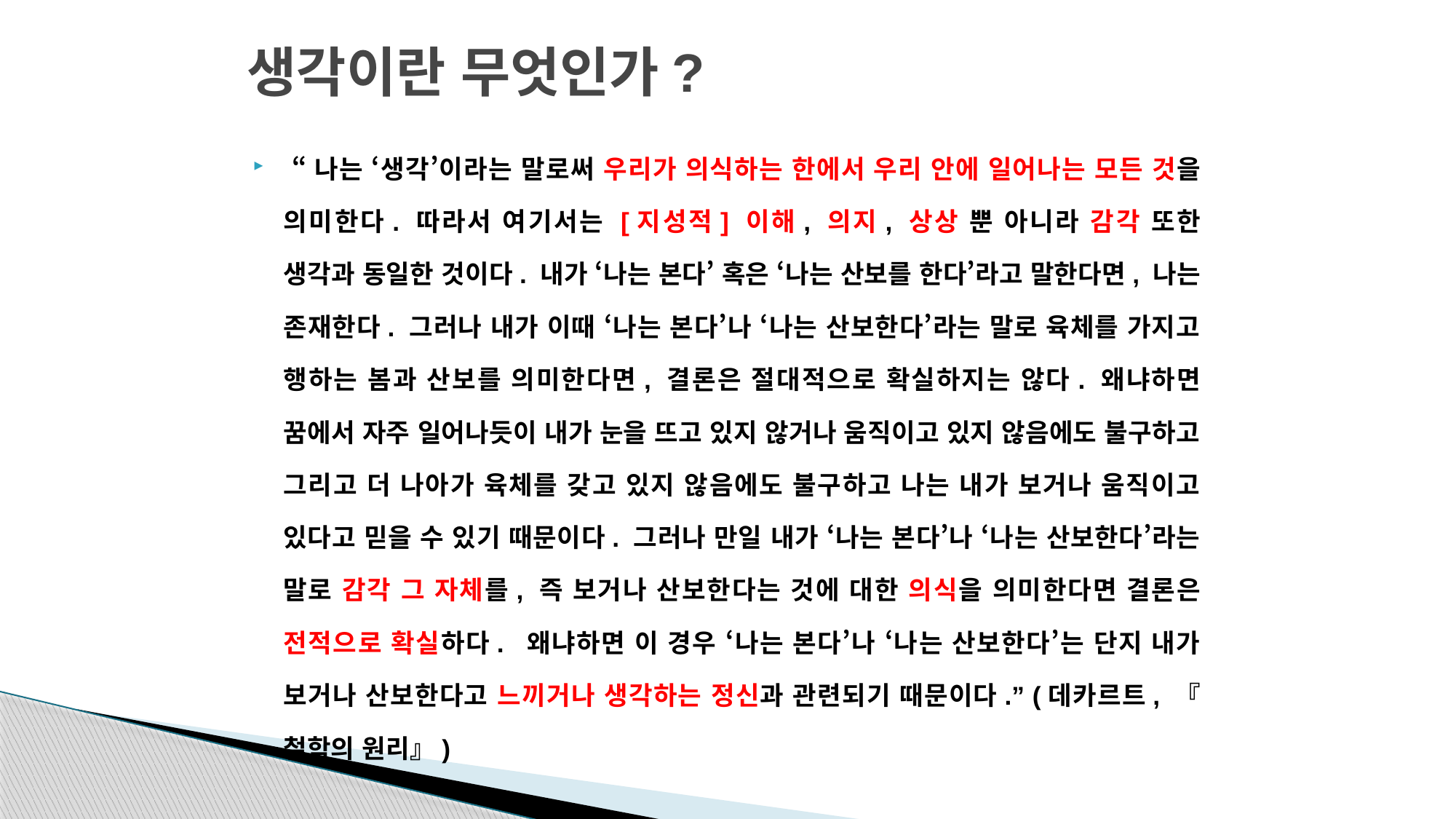

# 생각이란 무엇인가?
 “나는 ‘생각’이라는 말로써 우리가 의식하는 한에서 우리 안에 일어나는 모든 것을 의미한다. 따라서 여기서는 [지성적] 이해, 의지, 상상 뿐 아니라 감각 또한 생각과 동일한 것이다. 내가 ‘나는 본다’ 혹은 ‘나는 산보를 한다’라고 말한다면, 나는 존재한다. 그러나 내가 이때 ‘나는 본다’나 ‘나는 산보한다’라는 말로 육체를 가지고 행하는 봄과 산보를 의미한다면, 결론은 절대적으로 확실하지는 않다. 왜냐하면 꿈에서 자주 일어나듯이 내가 눈을 뜨고 있지 않거나 움직이고 있지 않음에도 불구하고 그리고 더 나아가 육체를 갖고 있지 않음에도 불구하고 나는 내가 보거나 움직이고 있다고 믿을 수 있기 때문이다. 그러나 만일 내가 ‘나는 본다’나 ‘나는 산보한다’라는 말로 감각 그 자체를, 즉 보거나 산보한다는 것에 대한 의식을 의미한다면 결론은 전적으로 확실하다.  왜냐하면 이 경우 ‘나는 본다’나 ‘나는 산보한다’는 단지 내가 보거나 산보한다고 느끼거나 생각하는 정신과 관련되기 때문이다.” (데카르트, 『철학의 원리』)